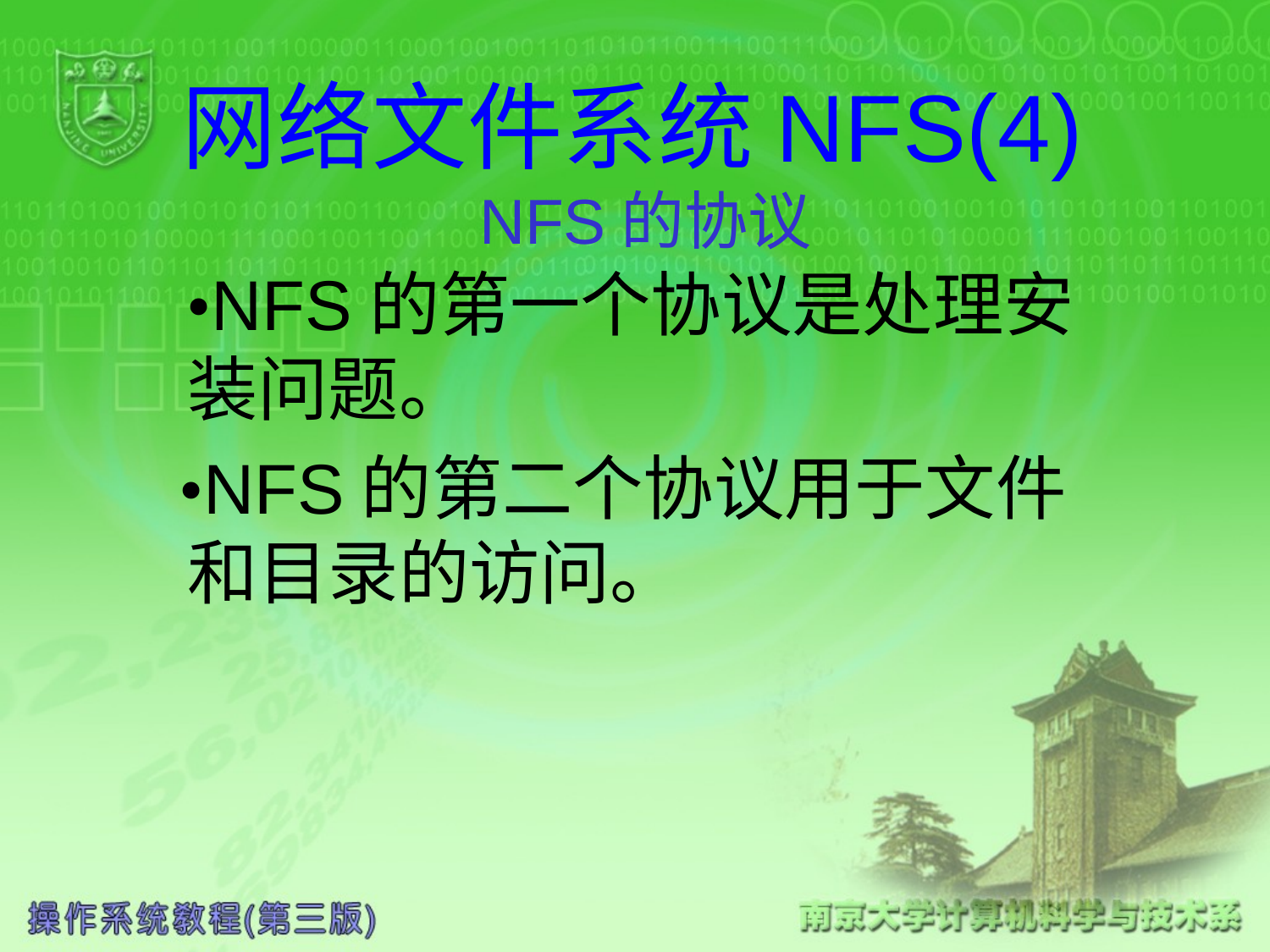

# 网络文件系统NFS(4) NFS的协议
   •NFS的第一个协议是处理安装问题。
  •NFS的第二个协议用于文件和目录的访问。